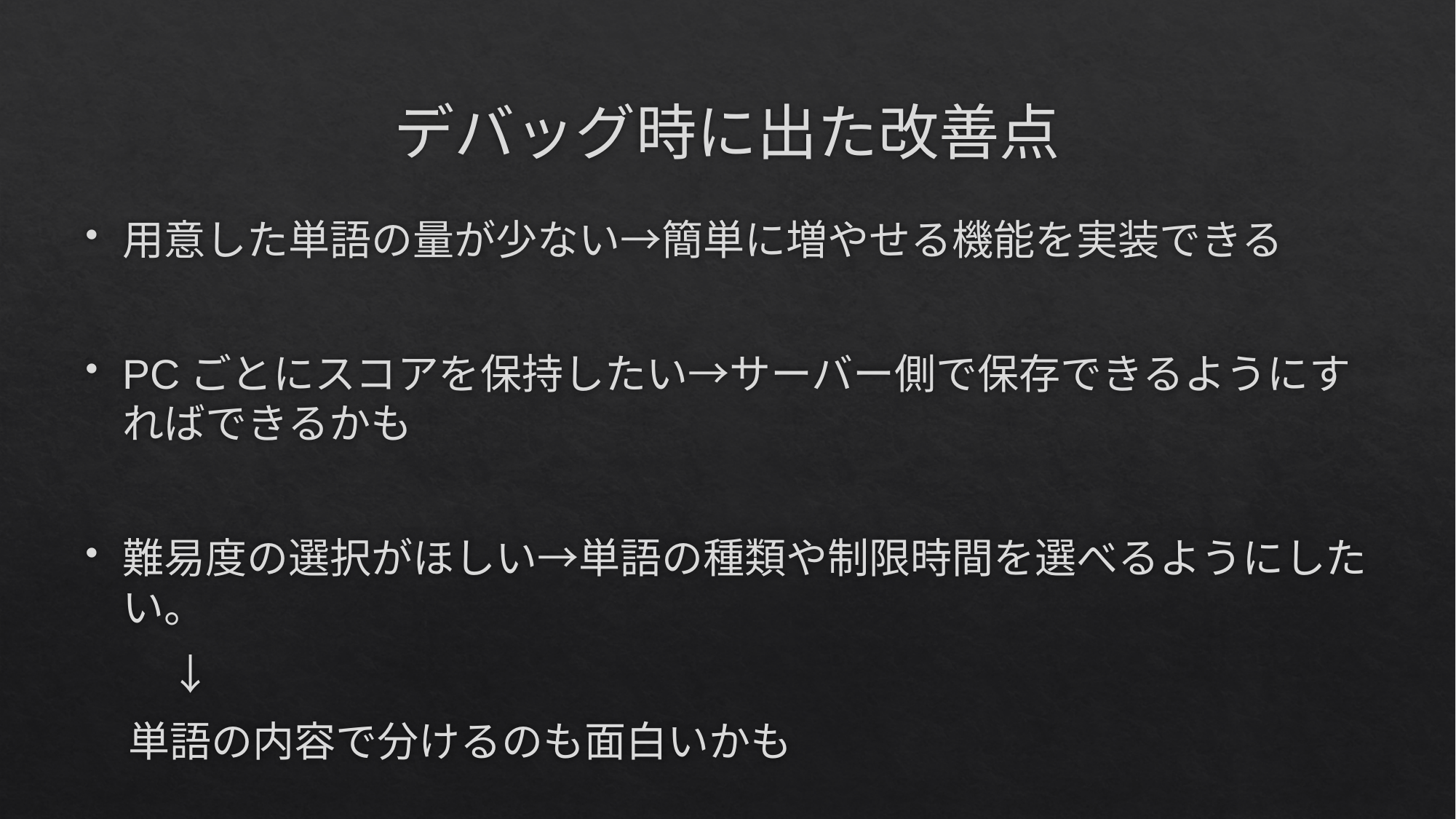

# デバッグ時に出た改善点
用意した単語の量が少ない→簡単に増やせる機能を実装できる

PCごとにスコアを保持したい→サーバー側で保存できるようにすればできるかも

難易度の選択がほしい→単語の種類や制限時間を選べるようにしたい。
　　↓
　単語の内容で分けるのも面白いかも